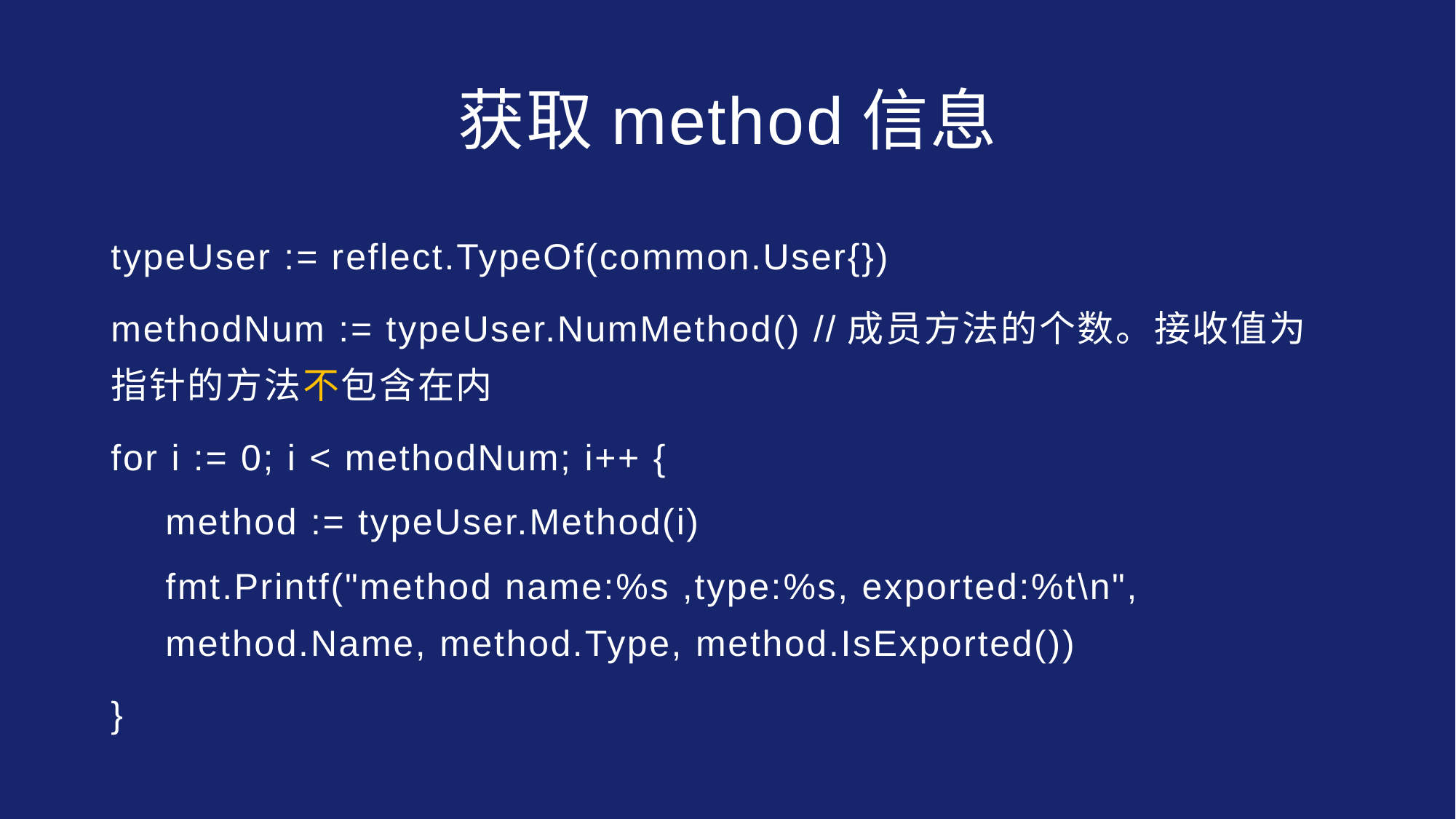

# 获取method信息
typeUser := reflect.TypeOf(common.User{})
methodNum := typeUser.NumMethod() //成员方法的个数。接收值为指针的方法不包含在内
for i := 0; i < methodNum; i++ {
method := typeUser.Method(i)
fmt.Printf("method name:%s ,type:%s, exported:%t\n", 	method.Name, method.Type, method.IsExported())
}